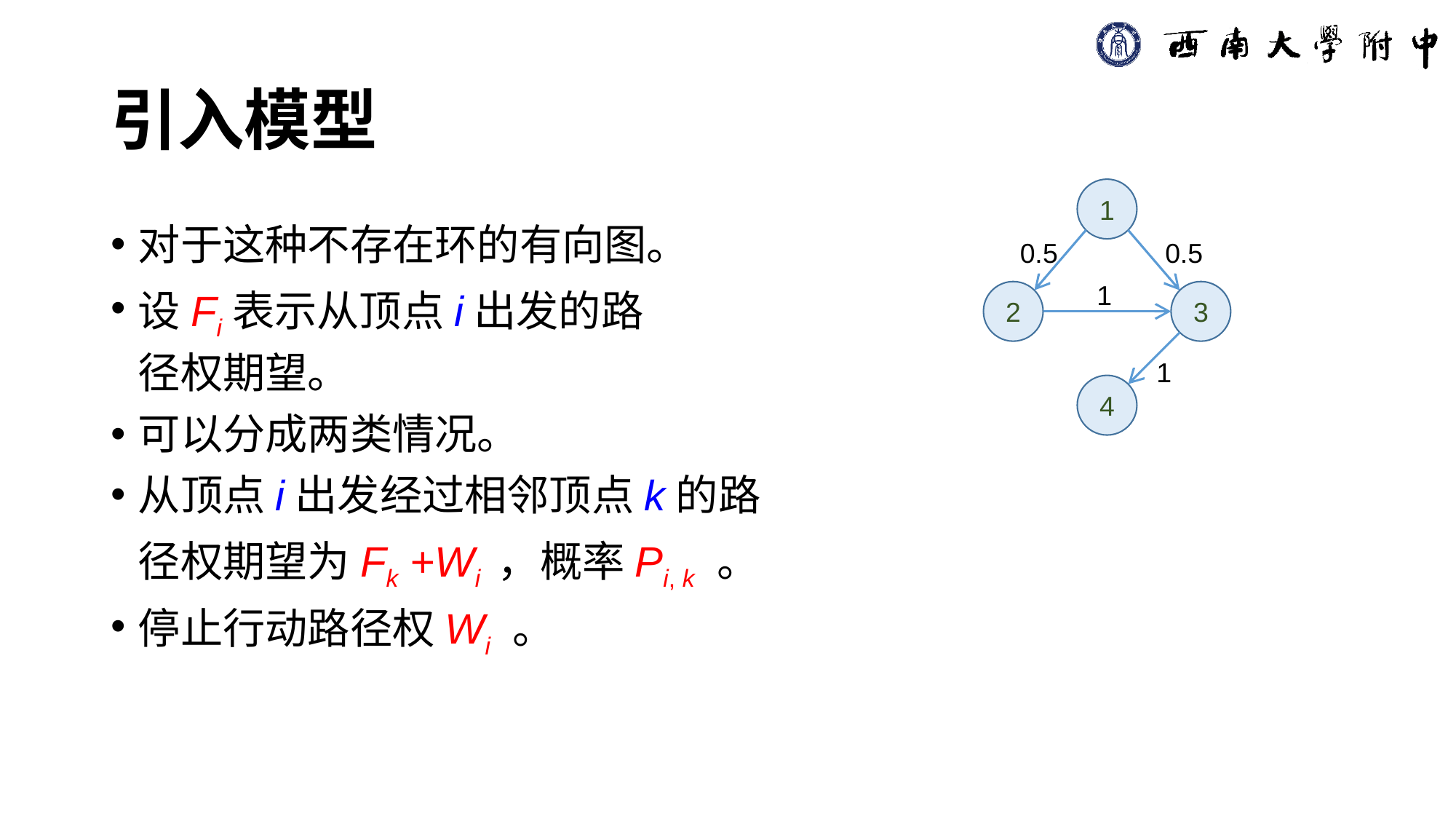

# 引入模型
1
对于这种不存在环的有向图。
设Fi表示从顶点i出发的路
径权期望。
可以分成两类情况。
从顶点i出发经过相邻顶点k的路
径权期望为Fk +Wi ，概率Pi, k 。
停止行动路径权Wi 。
0.5
0.5
1
2
3
1
4